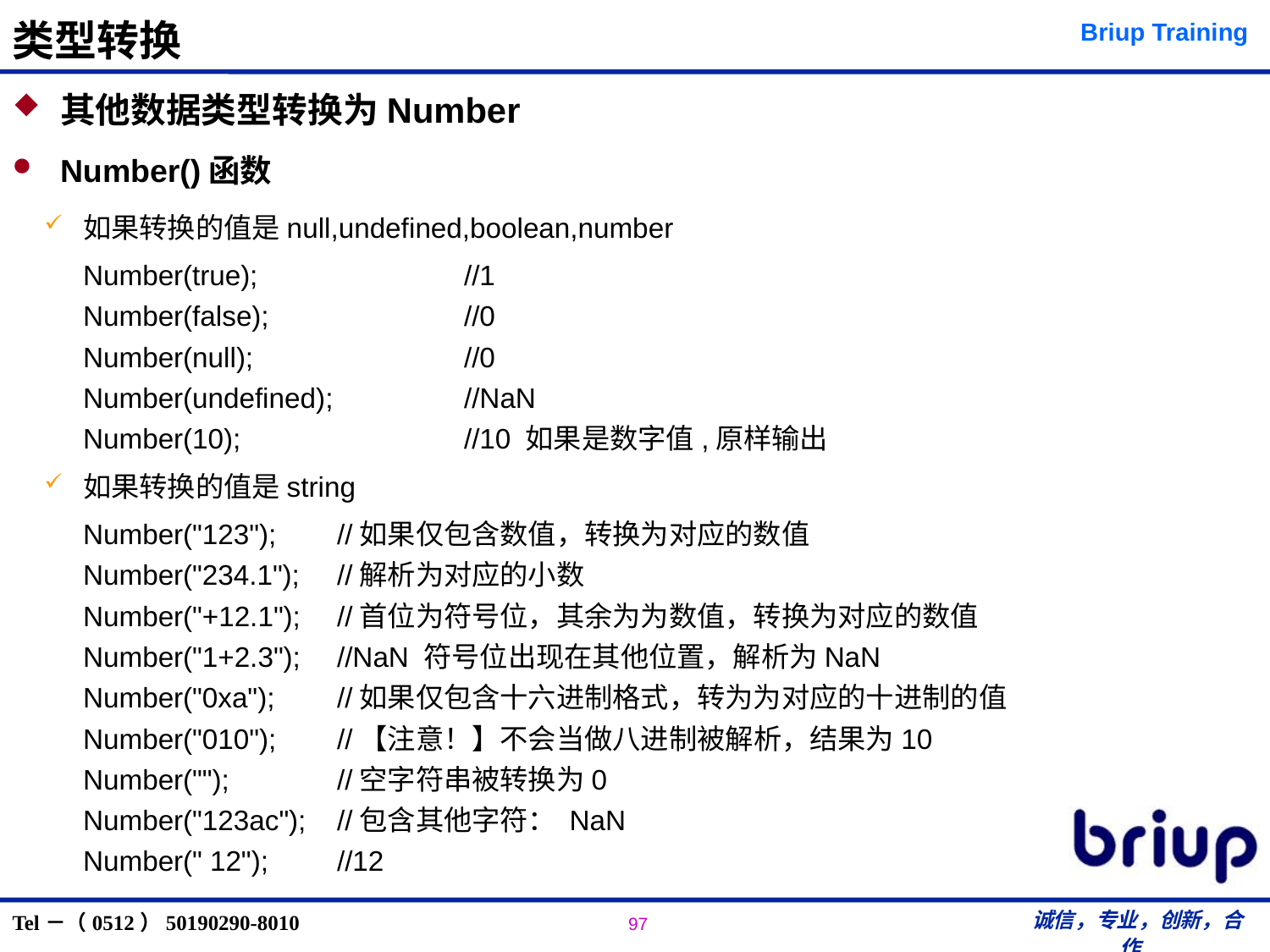

# 类型转换
其他数据类型转换为Number
Number()函数
如果转换的值是null,undefined,boolean,number
	Number(true);		//1
	Number(false);		//0
	Number(null);		//0
	Number(undefined);		//NaN
	Number(10);		//10 如果是数字值,原样输出
如果转换的值是string
	Number("123");  	//如果仅包含数值，转换为对应的数值
	Number("234.1");	//解析为对应的小数
	Number("+12.1");	//首位为符号位，其余为为数值，转换为对应的数值
	Number("1+2.3");	//NaN 符号位出现在其他位置，解析为NaN
	Number("0xa");  	//如果仅包含十六进制格式，转为为对应的十进制的值
	Number("010");	//【注意！】不会当做八进制被解析，结果为10
	Number("");	//空字符串被转换为0
	Number("123ac");	//包含其他字符： NaN
	Number(" 12");	//12